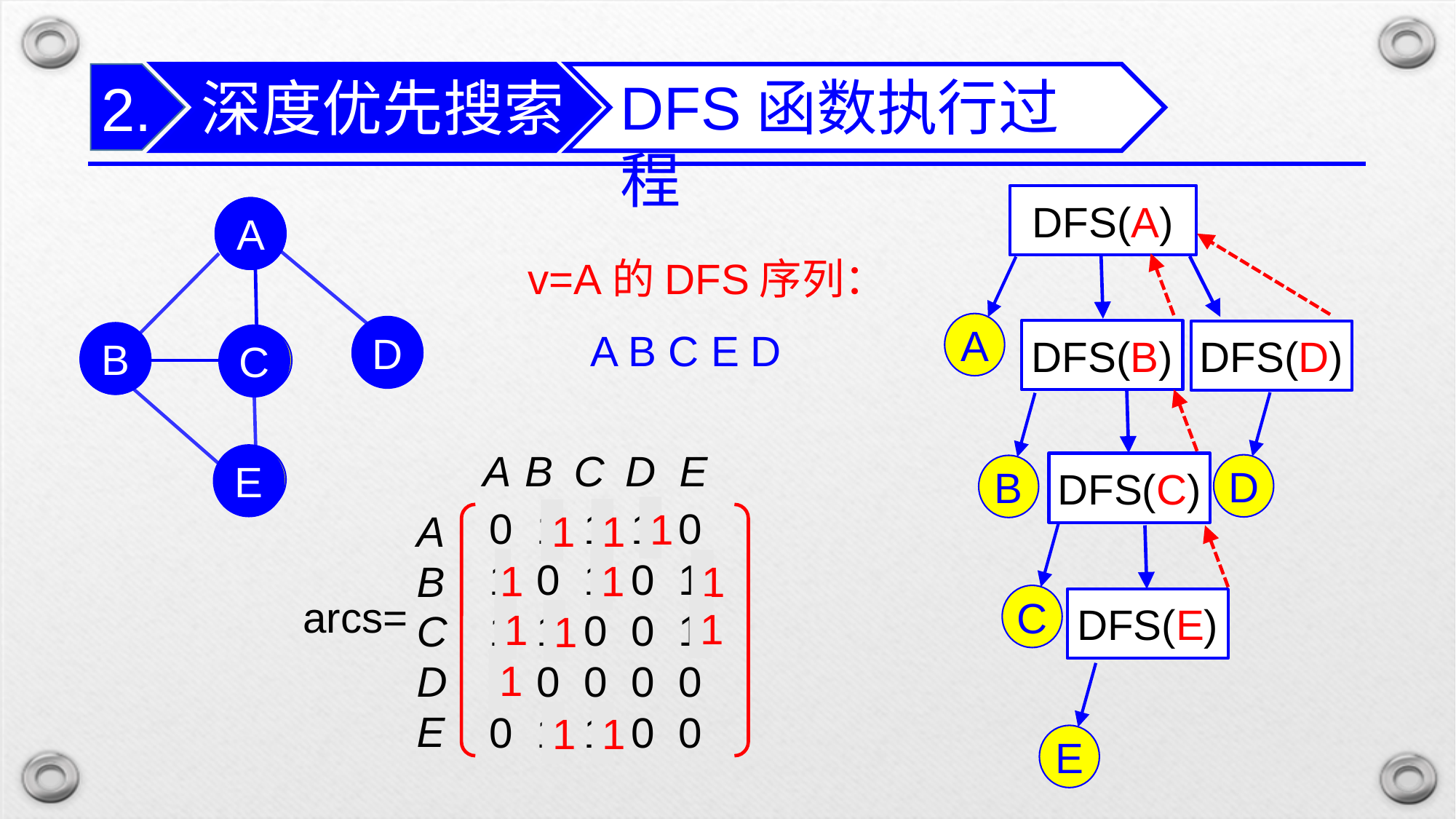

深度优先搜索

2.
DFS函数执行过程
DFS(A)
A

D
B
C

E
A
v=A的DFS序列：
A B C E D

A
D
DFS(B)
DFS(D)
B
C

D

B
A  B   C   D  E
A
B
C
D
E
0  1  1  1  0
1  0  1  0  1
1  1  0  0  1
1  0  0  0  0
0  1  1  0  0

arcs=
E
DFS(C)
1
1
1

C
1
1
1
DFS(E)
1
1
1
1

E
1
1